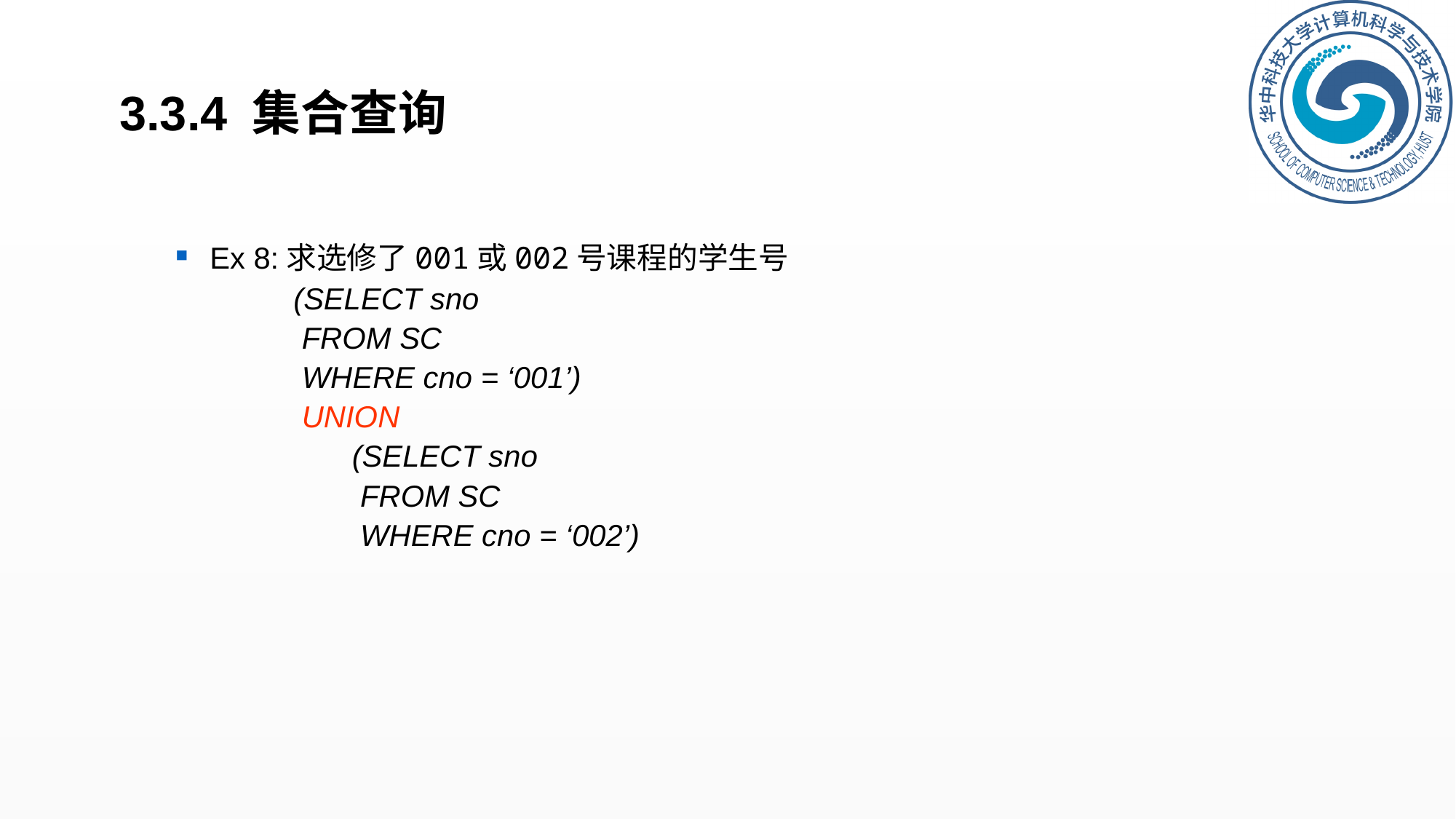

# 3.3.4 集合查询

 Ex 8:求选修了001或002号课程的学生号
           (SELECT sno
            FROM SC
            WHERE cno = ‘001’)
            UNION
                  (SELECT sno
                   FROM SC
                   WHERE cno = ‘002’)